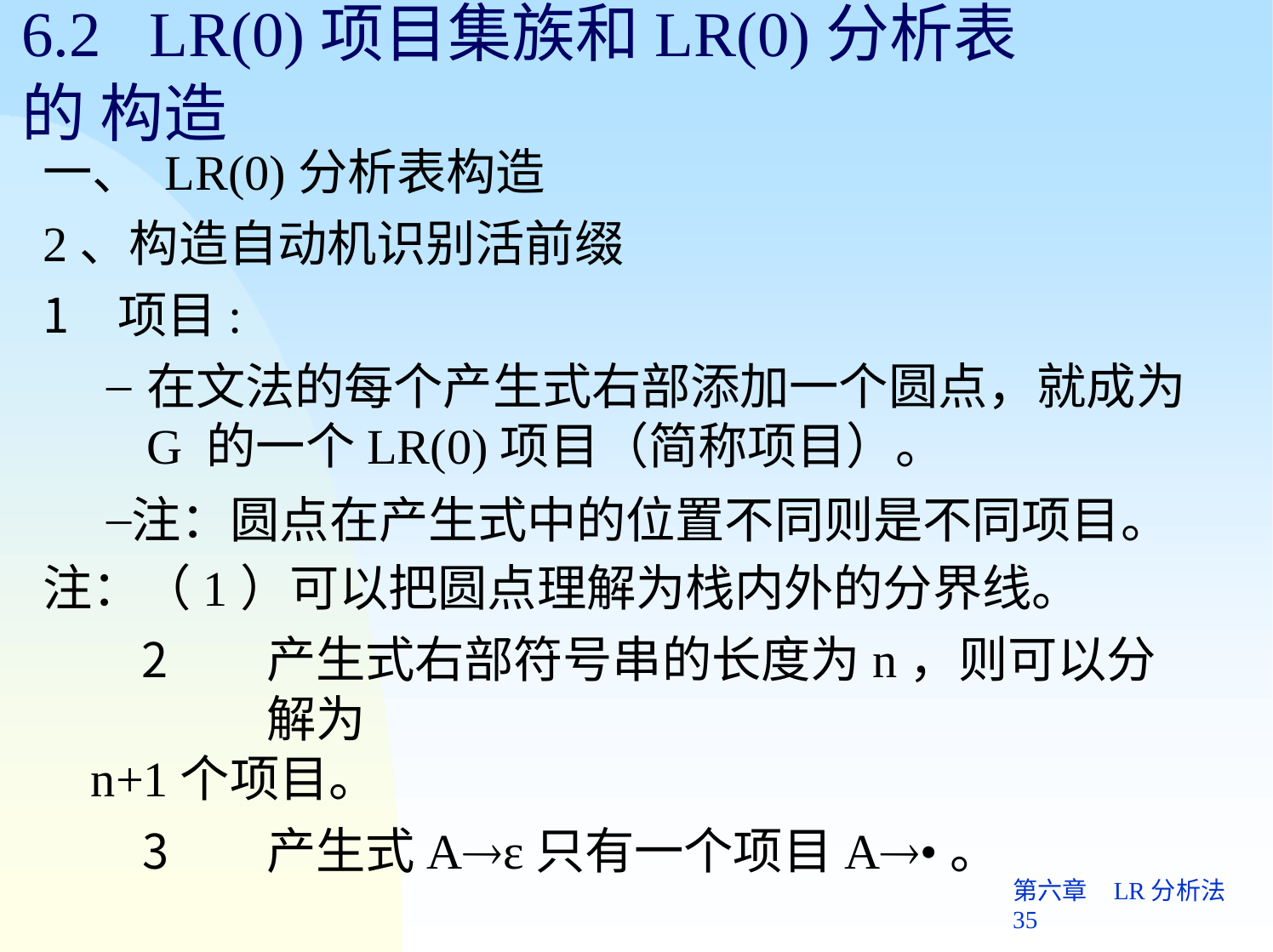

# 6.2	LR(0)项目集族和LR(0)分析表的 构造
一、 LR(0)分析表构造
2、构造自动机识别活前缀
项目:
在文法的每个产生式右部添加一个圆点，就成为G 的一个LR(0)项目（简称项目）。
注：圆点在产生式中的位置不同则是不同项目。 注：（1）可以把圆点理解为栈内外的分界线。
产生式右部符号串的长度为n，则可以分解为
n+1个项目。
产生式A→ε只有一个项目A→•。
第六章	LR分析法 35